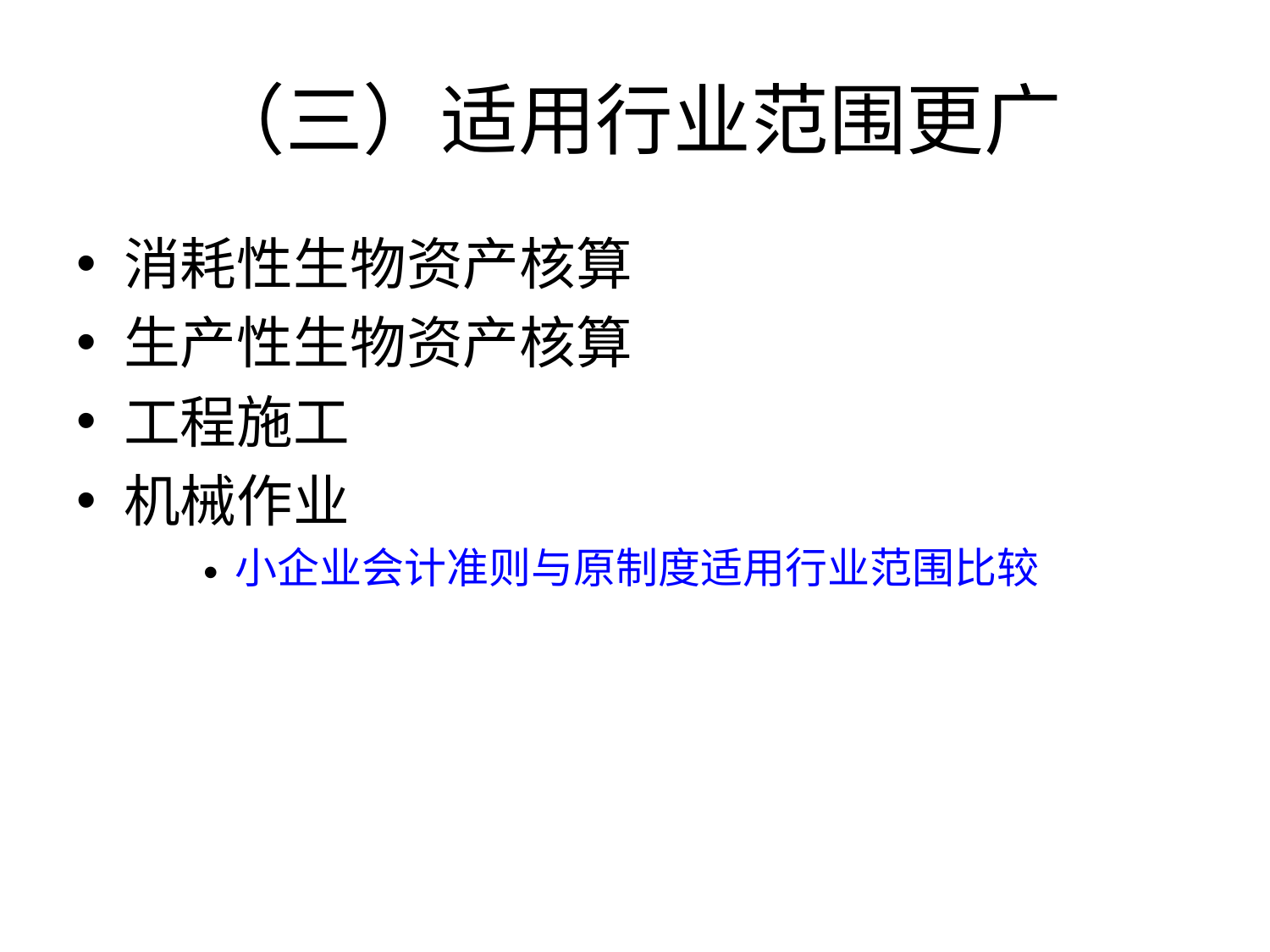

# （三）适用行业范围更广
消耗性生物资产核算
生产性生物资产核算
工程施工
机械作业
小企业会计准则与原制度适用行业范围比较